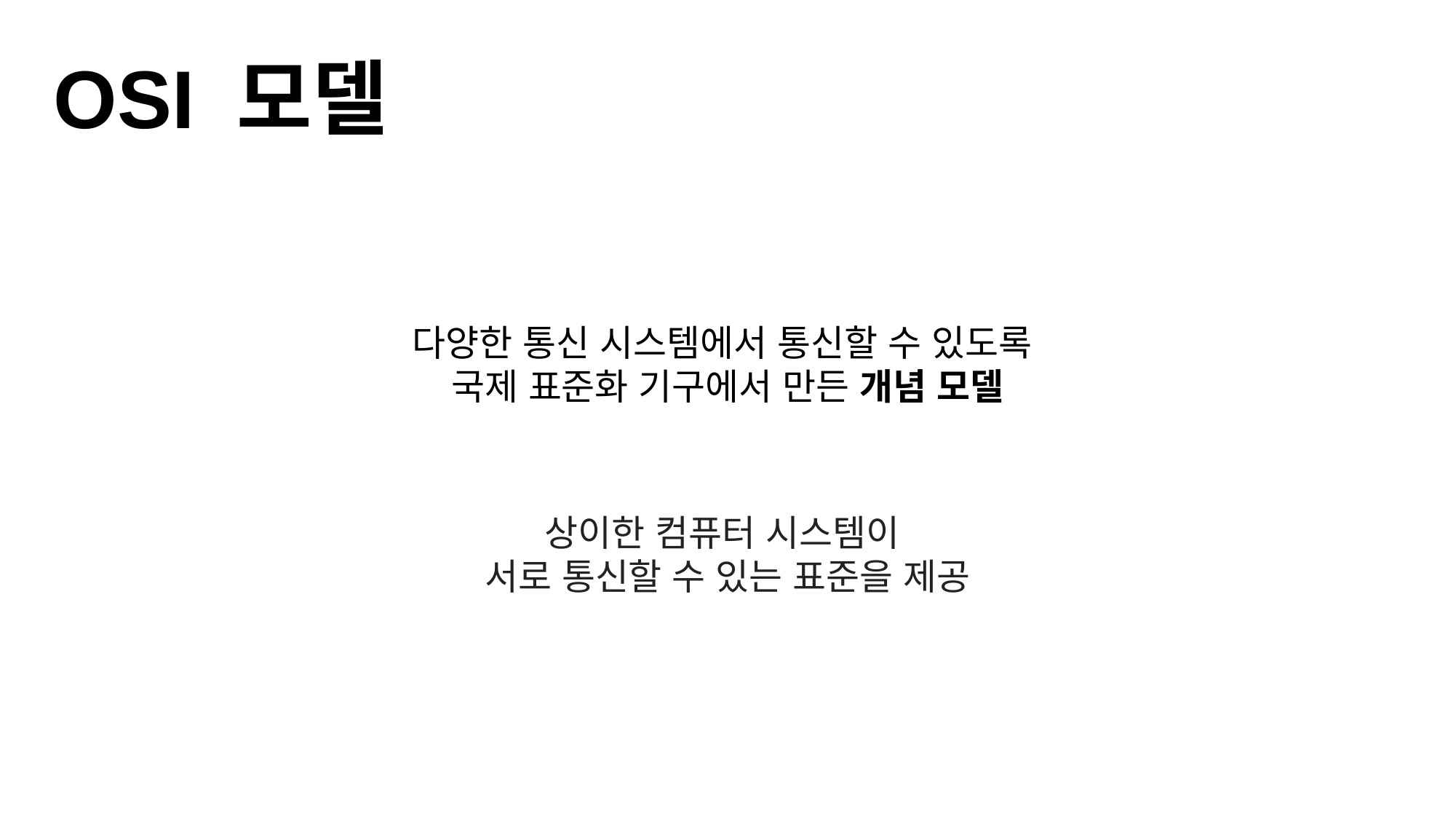

OSI 모델
다양한 통신 시스템에서 통신할 수 있도록
국제 표준화 기구에서 만든 개념 모델
상이한 컴퓨터 시스템이
서로 통신할 수 있는 표준을 제공